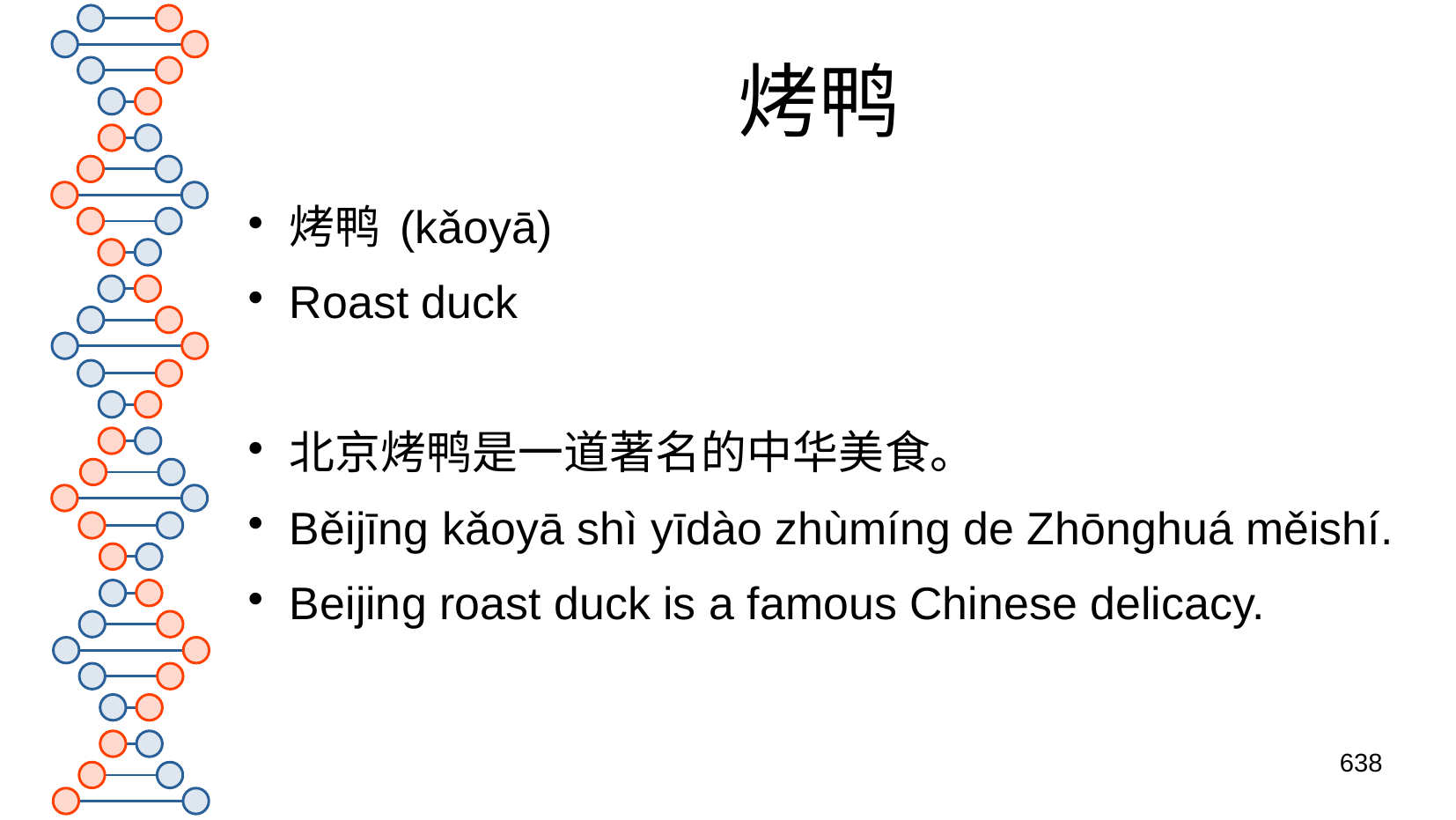

# 烤鸭
烤鸭 (kǎoyā)
Roast duck

北京烤鸭是一道著名的中华美食。
Běijīng kǎoyā shì yīdào zhùmíng de Zhōnghuá měishí.
Beijing roast duck is a famous Chinese delicacy.
638